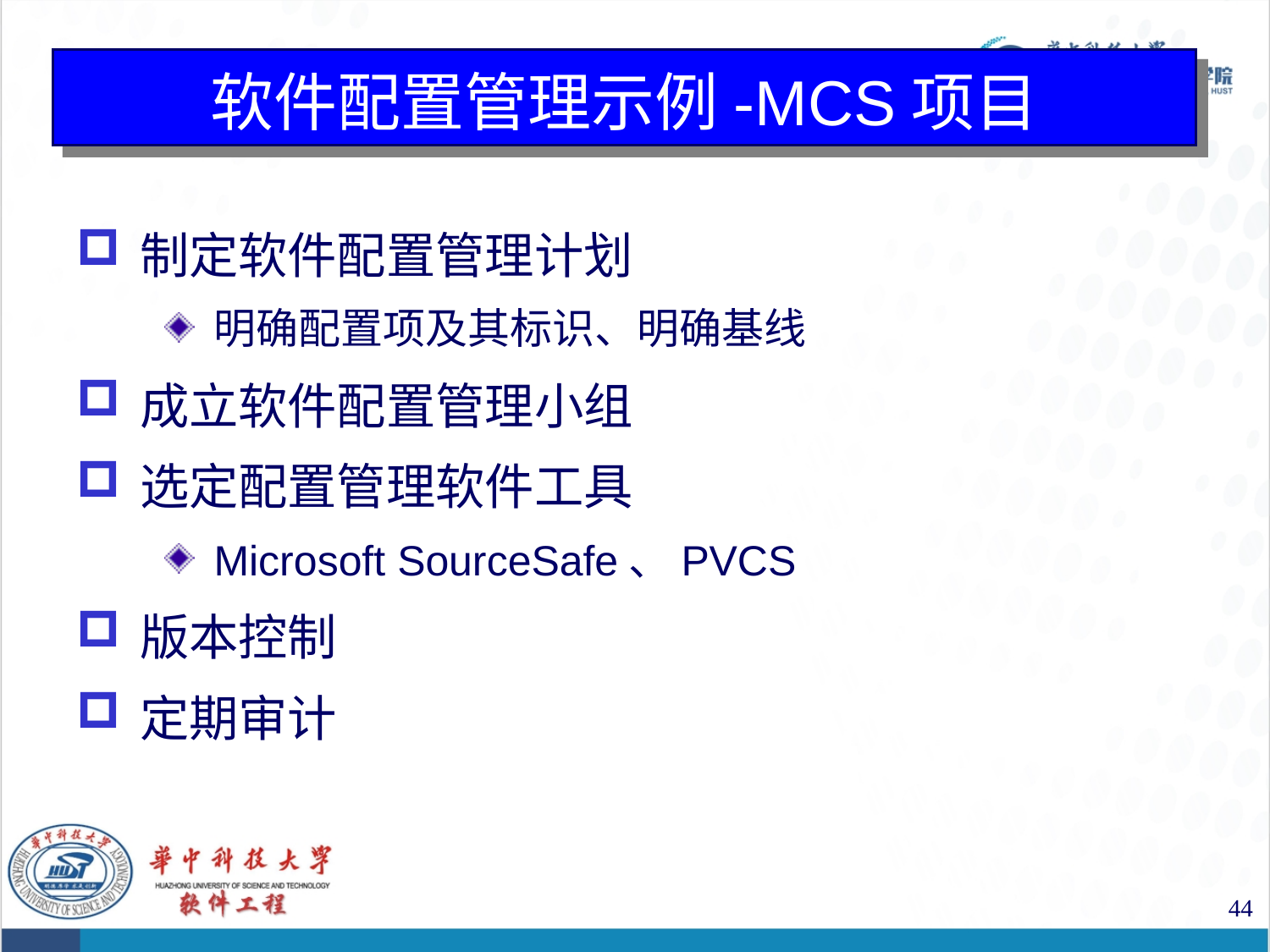

# 软件配置管理示例-MCS项目
制定软件配置管理计划
明确配置项及其标识、明确基线
成立软件配置管理小组
选定配置管理软件工具
Microsoft SourceSafe、PVCS
版本控制
定期审计

44